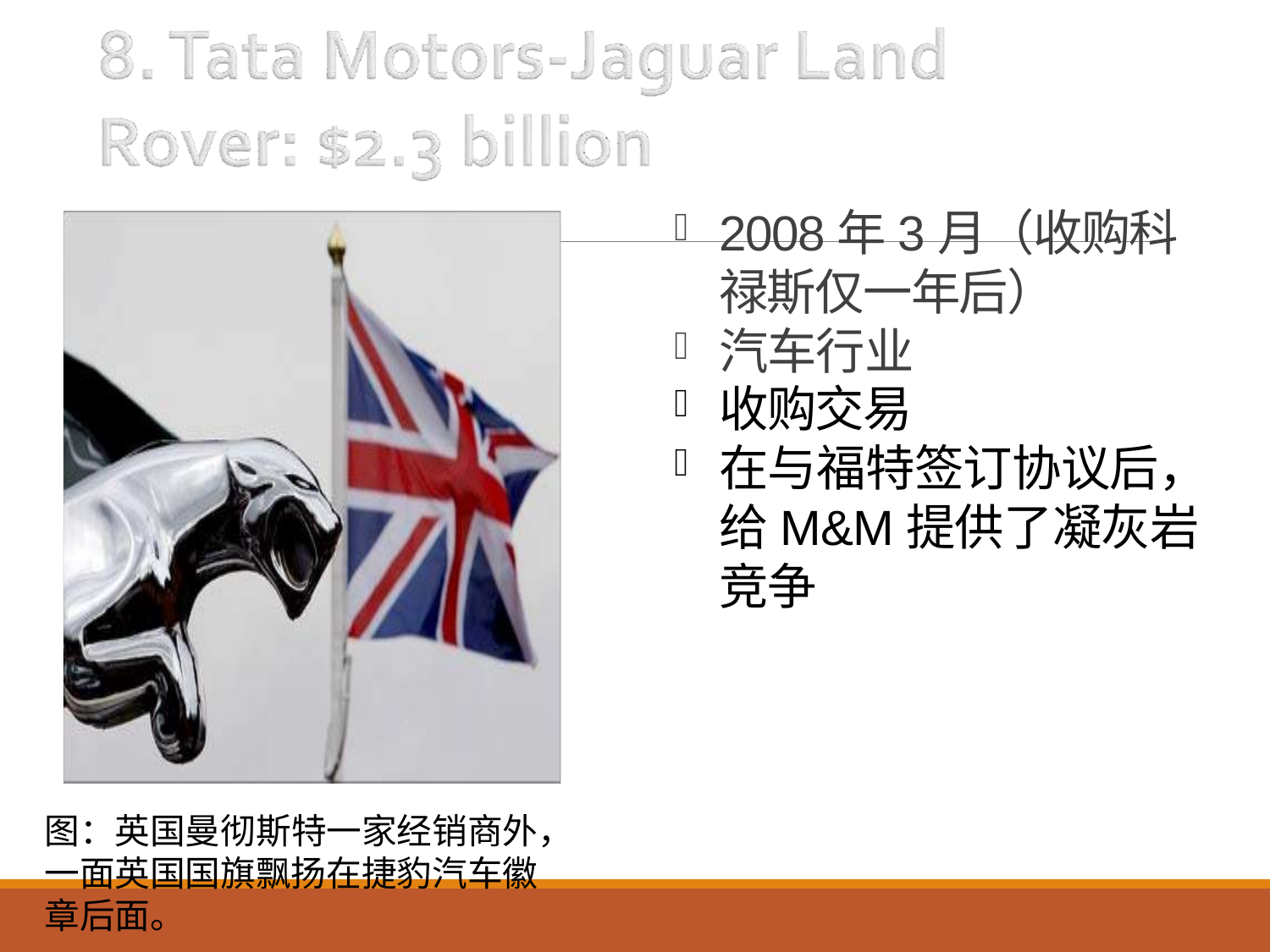

# 2008年3月（收购科禄斯仅一年后）
汽车行业
收购交易
在与福特签订协议后，给M&M提供了凝灰岩竞争
图：英国曼彻斯特一家经销商外，一面英国国旗飘扬在捷豹汽车徽章后面。